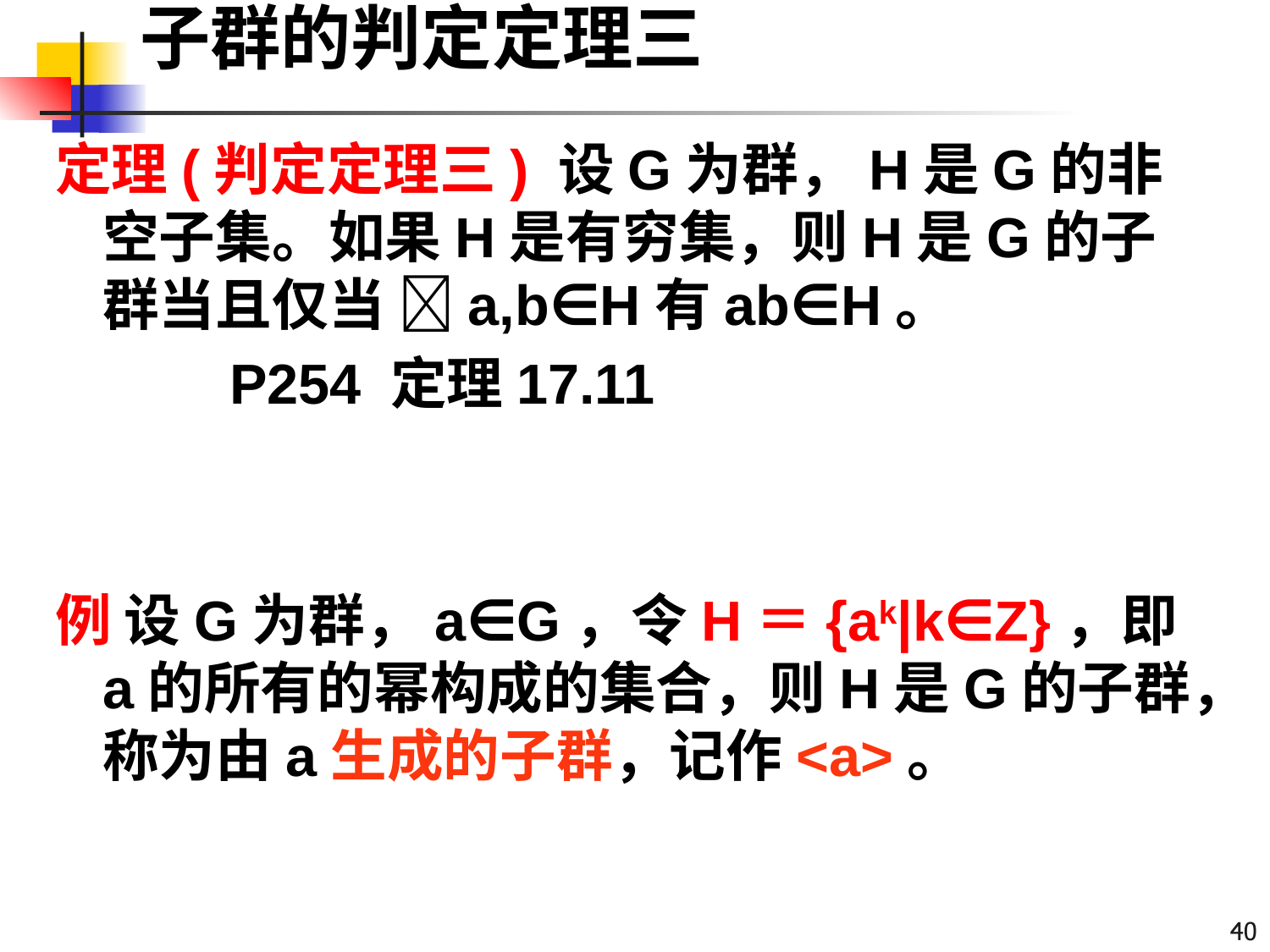

# 子群的判定定理三
定理(判定定理三) 设G为群，H是G的非空子集。如果H是有穷集，则H是G的子群当且仅当 ∀a,b∈H有ab∈H。
		P254 定理17.11

例 设G为群，a∈G，令H＝{ak|k∈Z}，即a的所有的幂构成的集合，则H是G的子群，称为由a生成的子群，记作<a>。

40